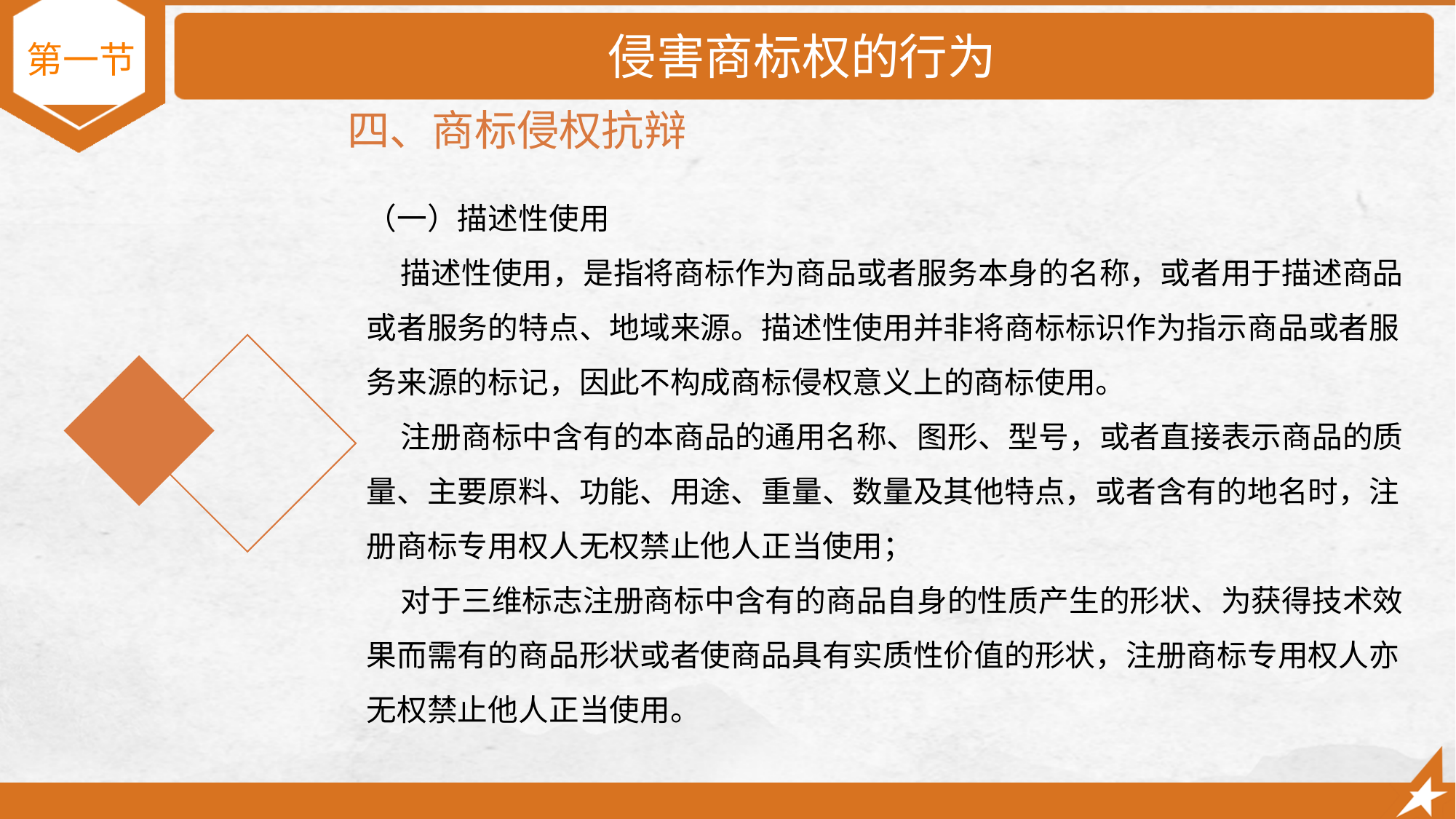

# 侵害商标权的行为
第一节
四、商标侵权抗辩
（一）描述性使用
    描述性使用，是指将商标作为商品或者服务本身的名称，或者用于描述商品或者服务的特点、地域来源。描述性使用并非将商标标识作为指示商品或者服务来源的标记，因此不构成商标侵权意义上的商标使用。
    注册商标中含有的本商品的通用名称、图形、型号，或者直接表示商品的质量、主要原料、功能、用途、重量、数量及其他特点，或者含有的地名时，注册商标专用权人无权禁止他人正当使用；
    对于三维标志注册商标中含有的商品自身的性质产生的形状、为获得技术效果而需有的商品形状或者使商品具有实质性价值的形状，注册商标专用权人亦无权禁止他人正当使用。